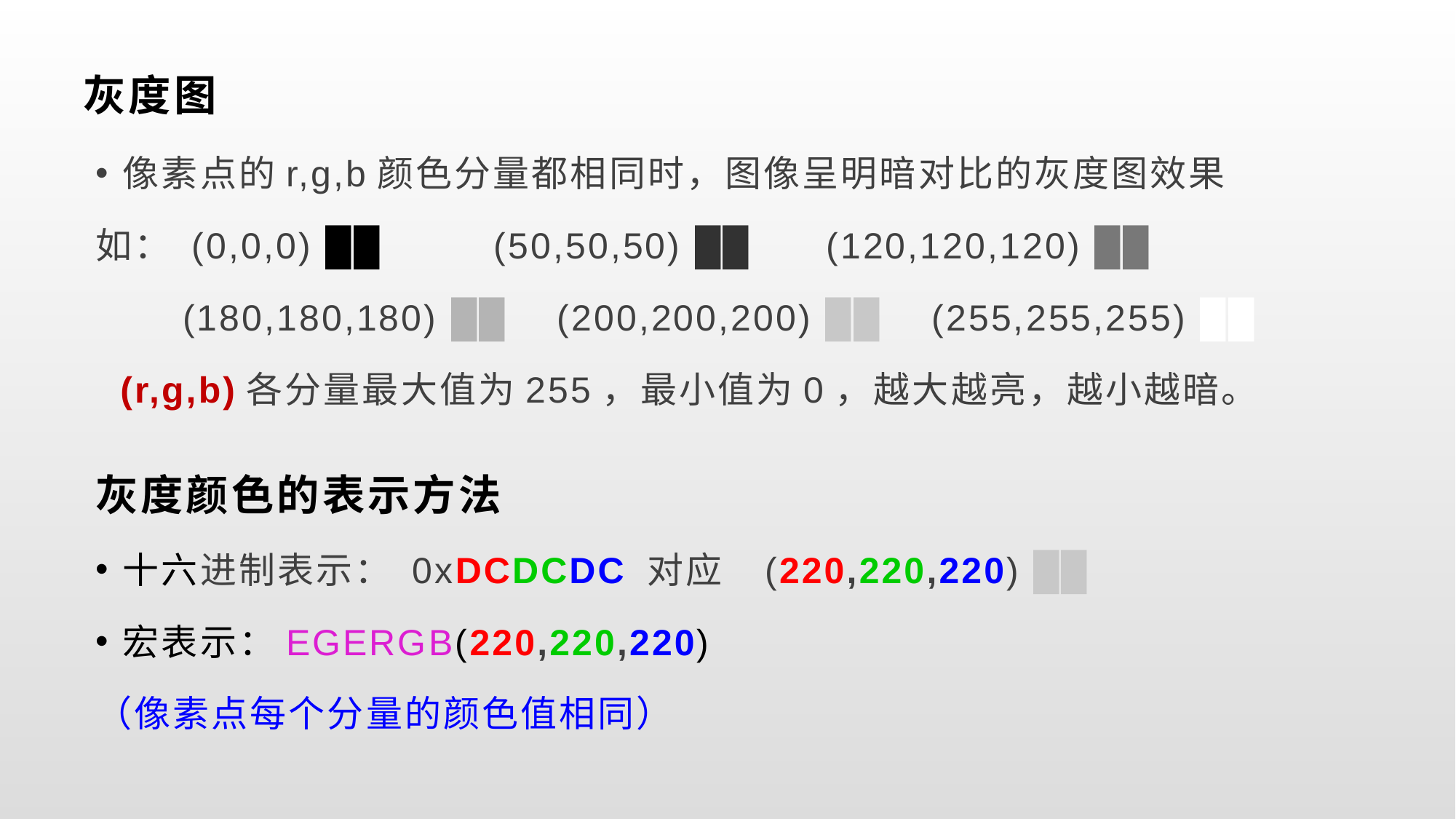

灰度图
像素点的r,g,b颜色分量都相同时，图像呈明暗对比的灰度图效果
如： (0,0,0) ██         (50,50,50) ██      (120,120,120) ██
       (180,180,180) ██    (200,200,200) ██    (255,255,255) ██
  (r,g,b)各分量最大值为255，最小值为0，越大越亮，越小越暗。
灰度颜色的表示方法
十六进制表示： 0xDCDCDC 对应   (220,220,220) ██
宏表示：EGERGB(220,220,220)
（像素点每个分量的颜色值相同）